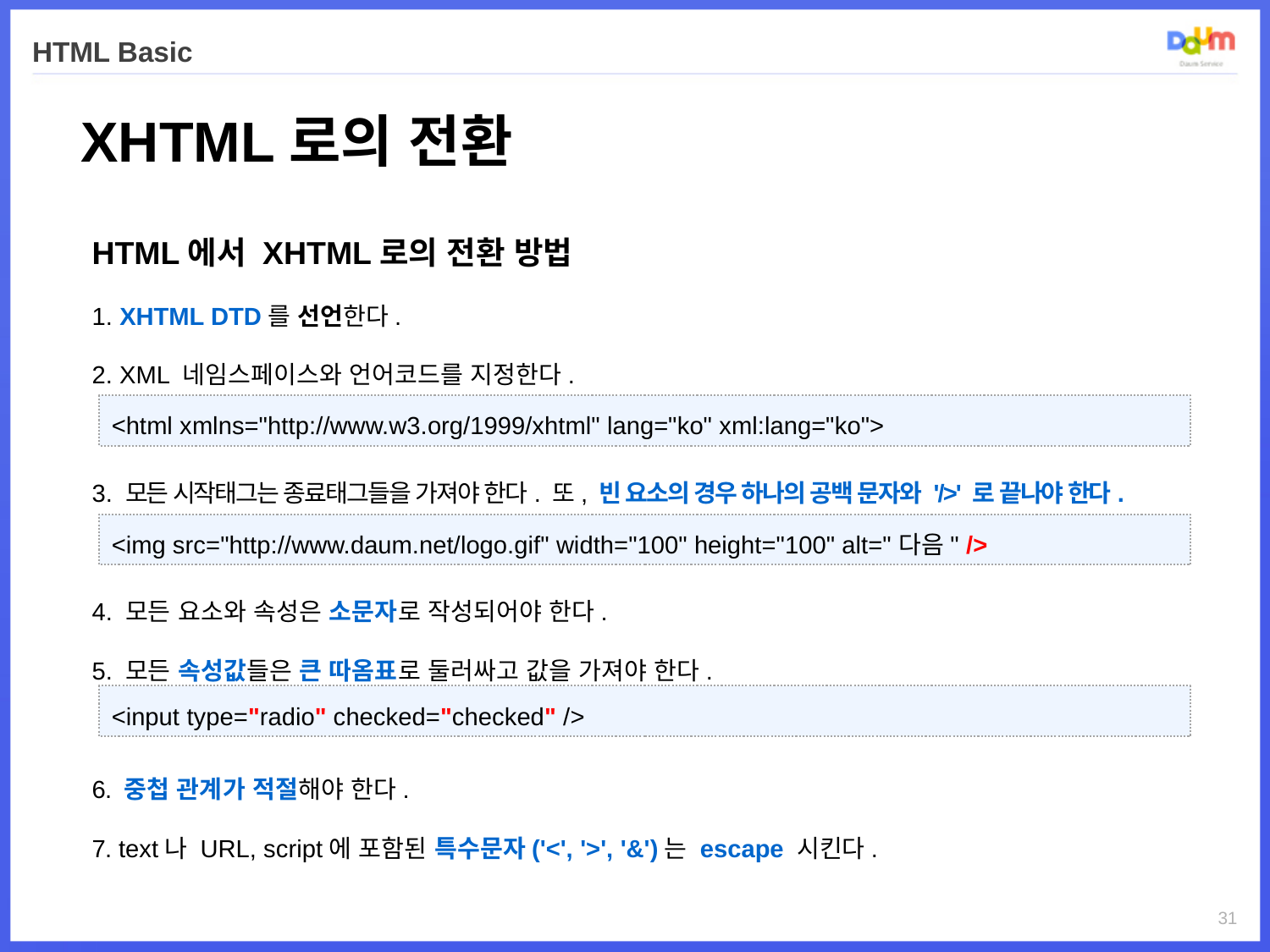

# HTML Basic
XHTML로의 전환
HTML에서 XHTML로의 전환 방법
1. XHTML DTD를 선언한다.
2. XML 네임스페이스와 언어코드를 지정한다.

3. 모든 시작태그는 종료태그들을 가져야 한다. 또, 빈 요소의 경우 하나의 공백 문자와 '/>' 로 끝나야 한다.

4. 모든 요소와 속성은 소문자로 작성되어야 한다.
5. 모든 속성값들은 큰 따옴표로 둘러싸고 값을 가져야 한다.

6. 중첩 관계가 적절해야 한다.
7. text나 URL, script에 포함된 특수문자('<', '>', '&')는 escape 시킨다.
<html xmlns="http://www.w3.org/1999/xhtml" lang="ko" xml:lang="ko">
<img src="http://www.daum.net/logo.gif" width="100" height="100" alt="다음" />
<input type="radio" checked="checked" />
31